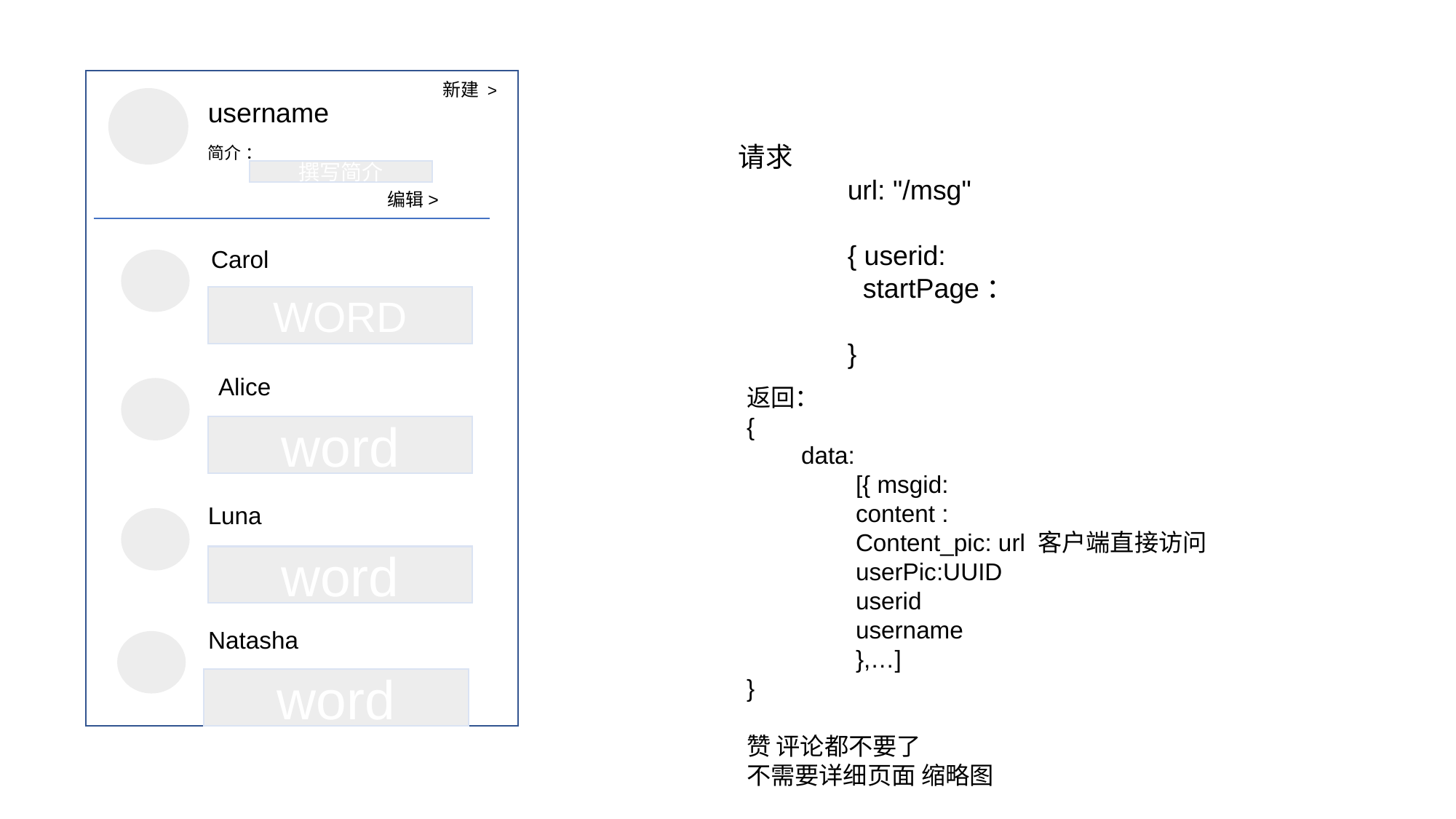

新建 >

username
请求
	url: "/msg"

{ userid:
  startPage：

}
简介 ：
撰写简介
编辑>
Carol

WORD
Alice
返回：
{
data:
[{ msgid:
content :
Content_pic: url 客户端直接访问
userPic:UUID
userid
username
},…]
}

赞 评论都不要了
不需要详细页面 缩略图

word
Luna

word
Natasha

word